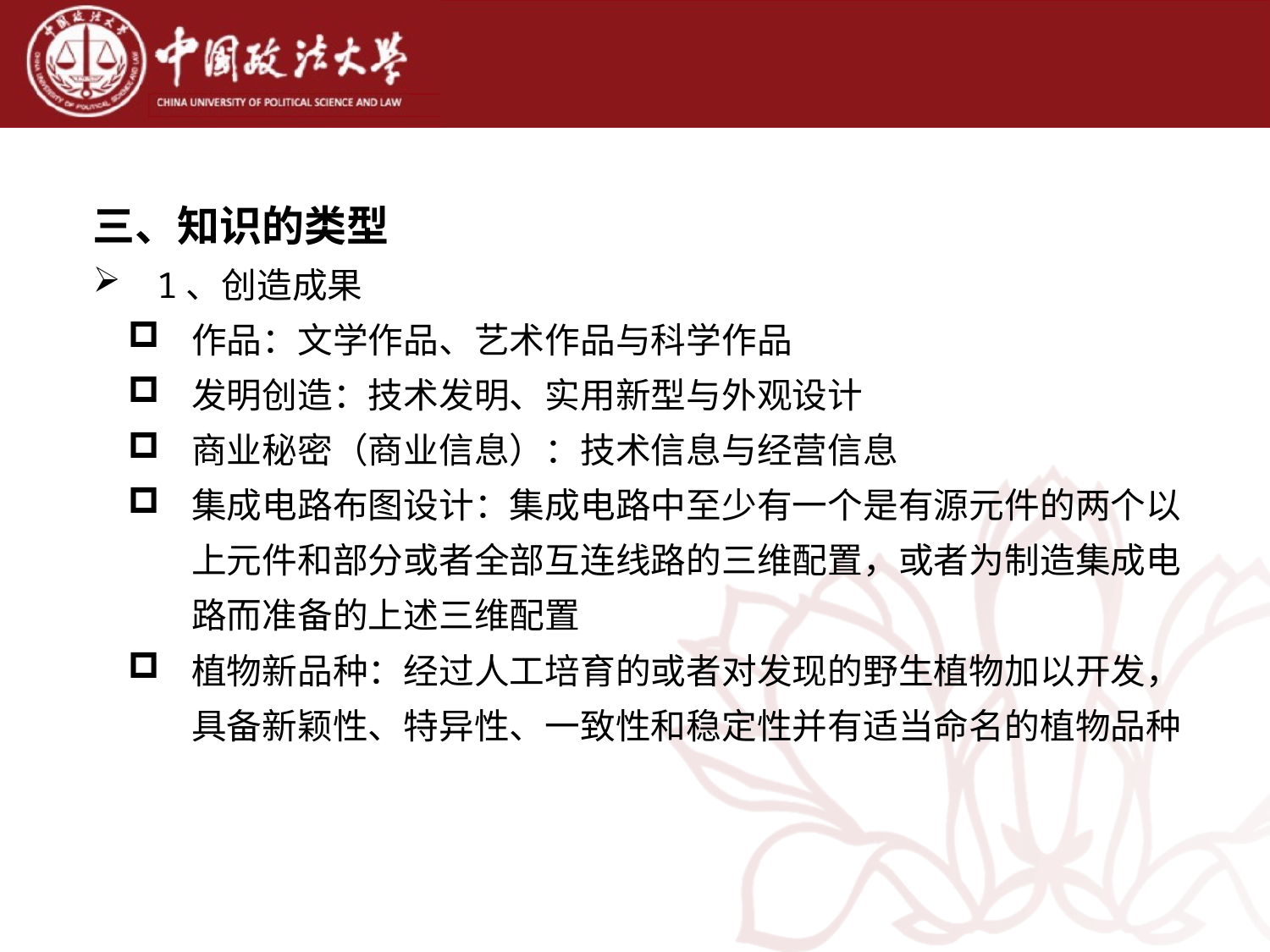

三、知识的类型
1、创造成果
作品：文学作品、艺术作品与科学作品
发明创造：技术发明、实用新型与外观设计
商业秘密（商业信息）：技术信息与经营信息
集成电路布图设计：集成电路中至少有一个是有源元件的两个以上元件和部分或者全部互连线路的三维配置，或者为制造集成电路而准备的上述三维配置
植物新品种：经过人工培育的或者对发现的野生植物加以开发，具备新颖性、特异性、一致性和稳定性并有适当命名的植物品种